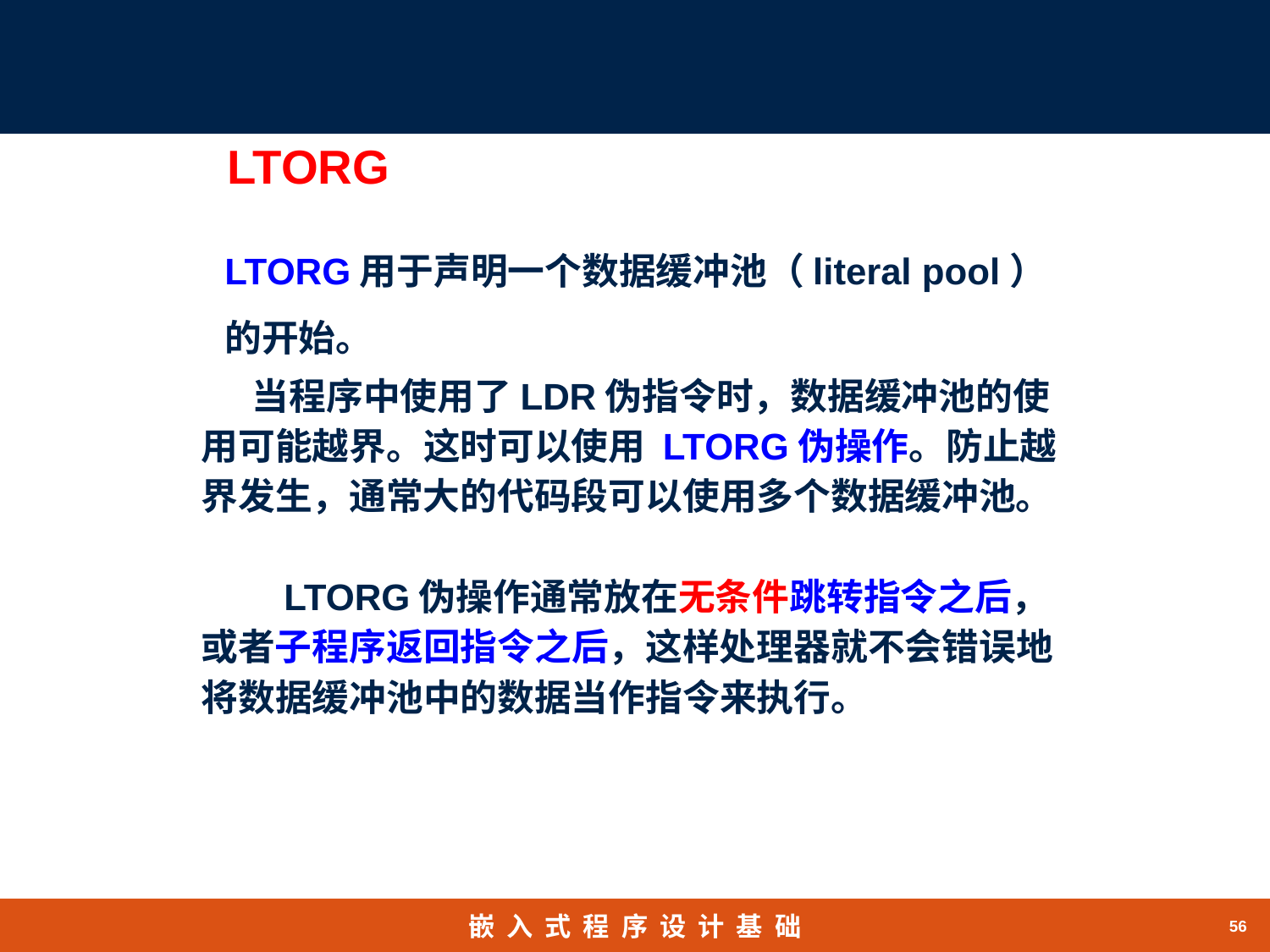

LTORG
# LTORG用于声明一个数据缓冲池（literal pool）的开始。
     当程序中使用了LDR伪指令时，数据缓冲池的使用可能越界。这时可以使用 LTORG伪操作。防止越界发生，通常大的代码段可以使用多个数据缓冲池。

        LTORG伪操作通常放在无条件跳转指令之后，或者子程序返回指令之后，这样处理器就不会错误地将数据缓冲池中的数据当作指令来执行。